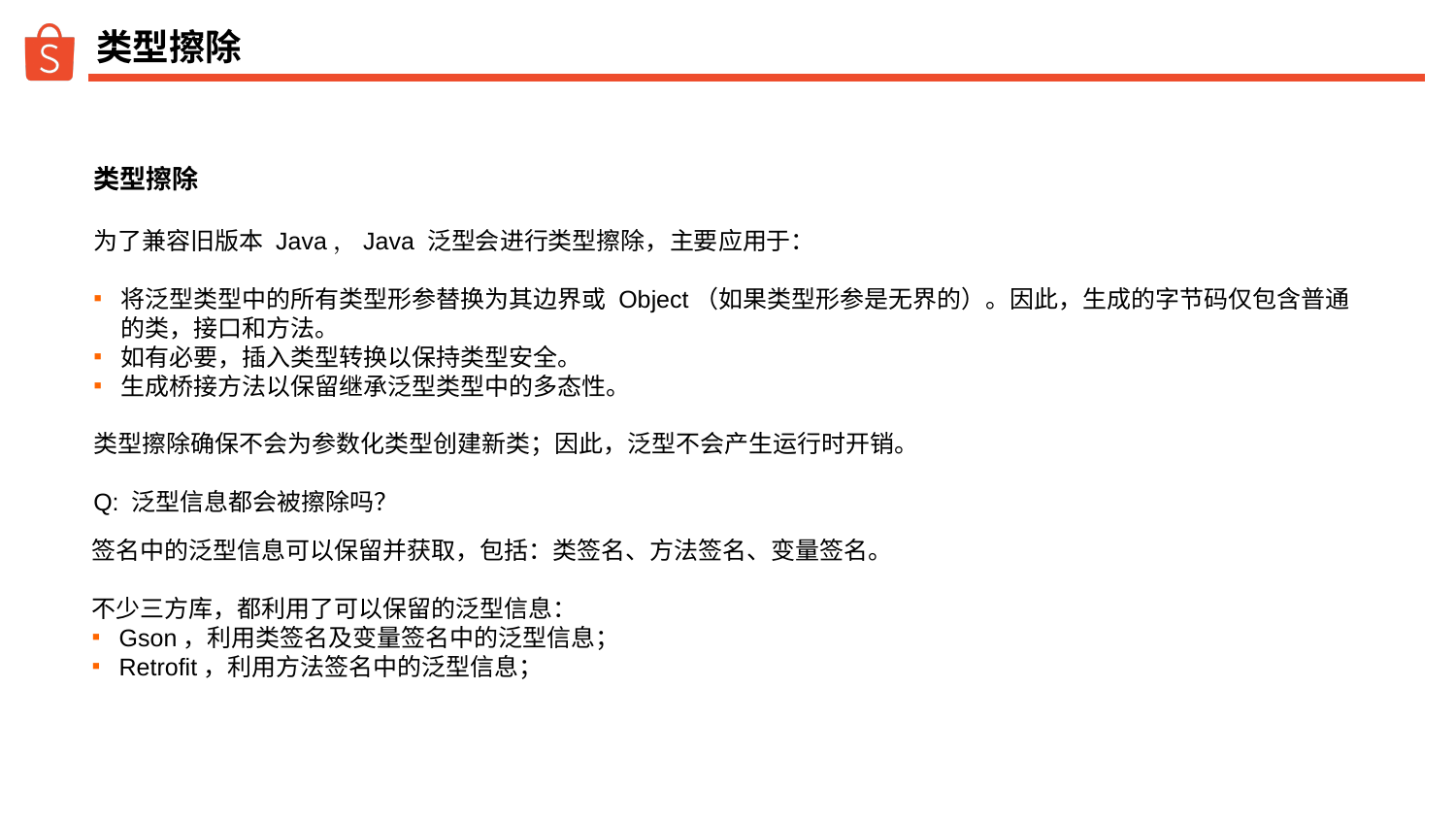

# 类型擦除
类型擦除

为了兼容旧版本 Java，Java 泛型会进行类型擦除，主要应用于：

将泛型类型中的所有类型形参替换为其边界或 Object（如果类型形参是无界的）。因此，生成的字节码仅包含普通的类，接口和方法。
如有必要，插入类型转换以保持类型安全。
生成桥接方法以保留继承泛型类型中的多态性。

类型擦除确保不会为参数化类型创建新类；因此，泛型不会产生运行时开销。

Q: 泛型信息都会被擦除吗？
签名中的泛型信息可以保留并获取，包括：类签名、方法签名、变量签名。

不少三方库，都利用了可以保留的泛型信息：
Gson，利用类签名及变量签名中的泛型信息；
Retrofit，利用方法签名中的泛型信息；